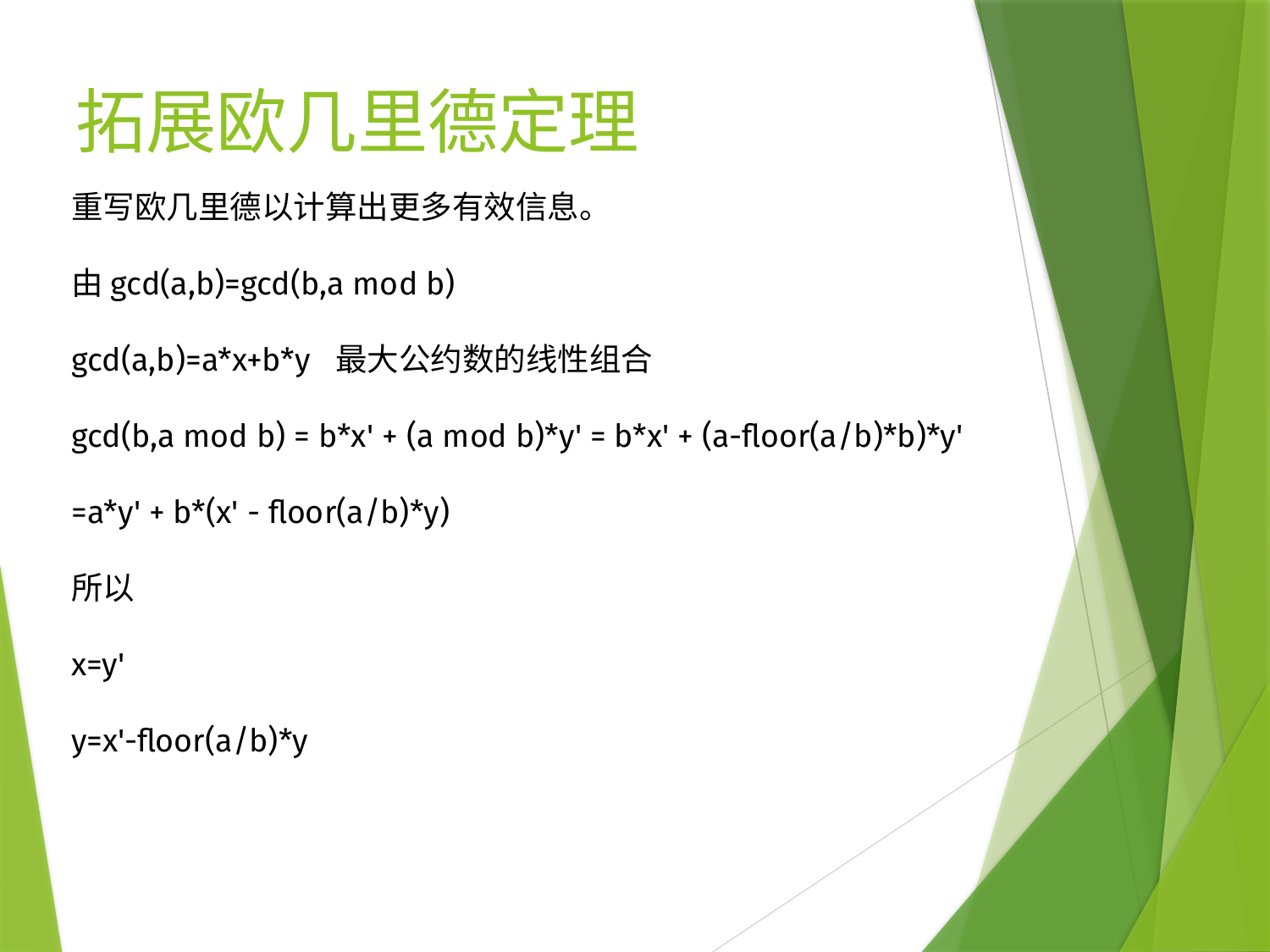

# 拓展欧几里德定理
重写欧几里德以计算出更多有效信息。

由gcd(a,b)=gcd(b,a mod b)

gcd(a,b)=a*x+b*y  最大公约数的线性组合

gcd(b,a mod b) = b*x' + (a mod b)*y' = b*x' + (a-floor(a/b)*b)*y'

=a*y' + b*(x' - floor(a/b)*y)

所以

x=y'

y=x'-floor(a/b)*y